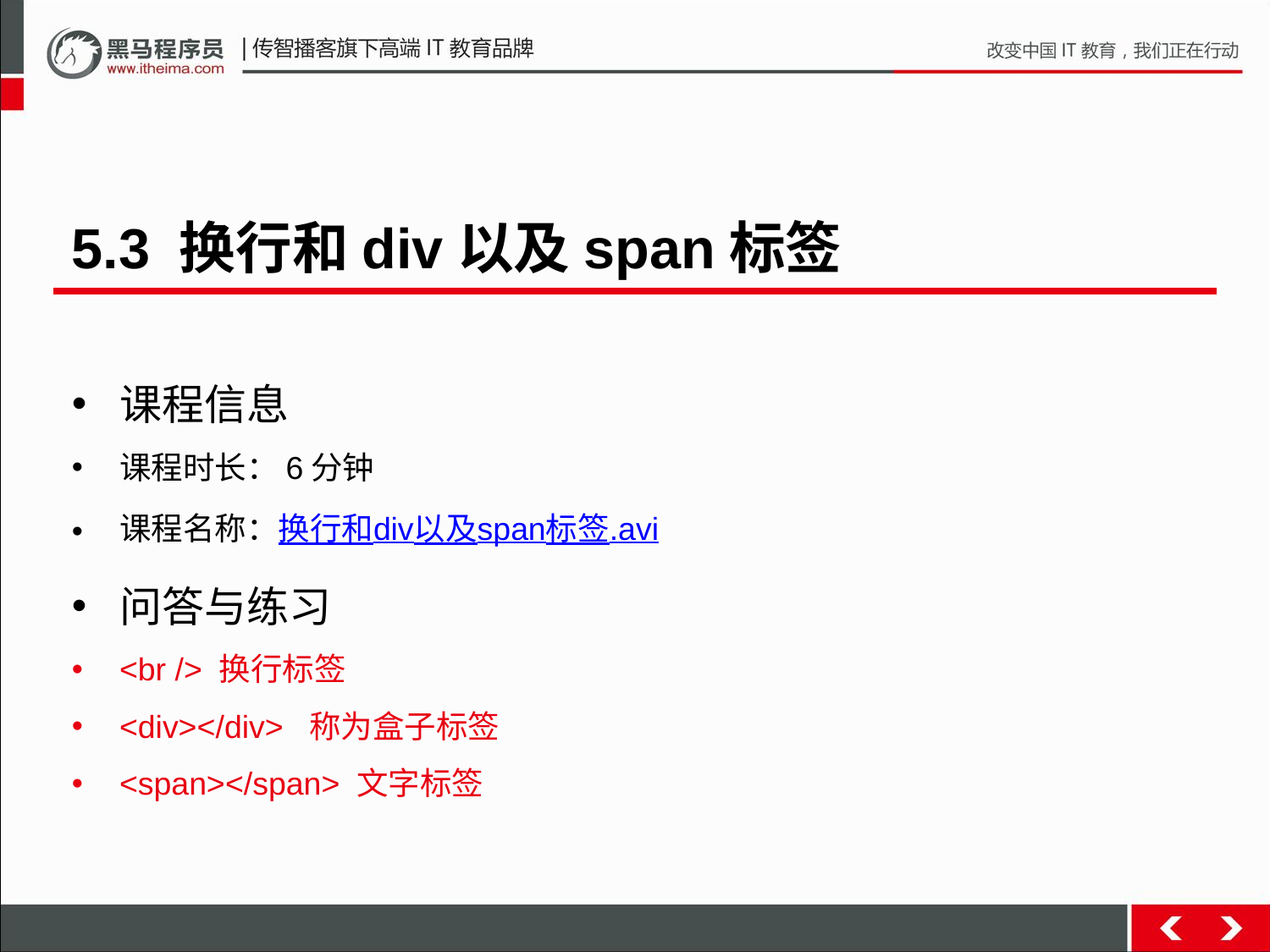

5.3 换行和div以及span标签
课程信息
课程时长：6分钟
课程名称：换行和div以及span标签.avi
问答与练习
<br /> 换行标签
<div></div>  称为盒子标签
<span></span> 文字标签